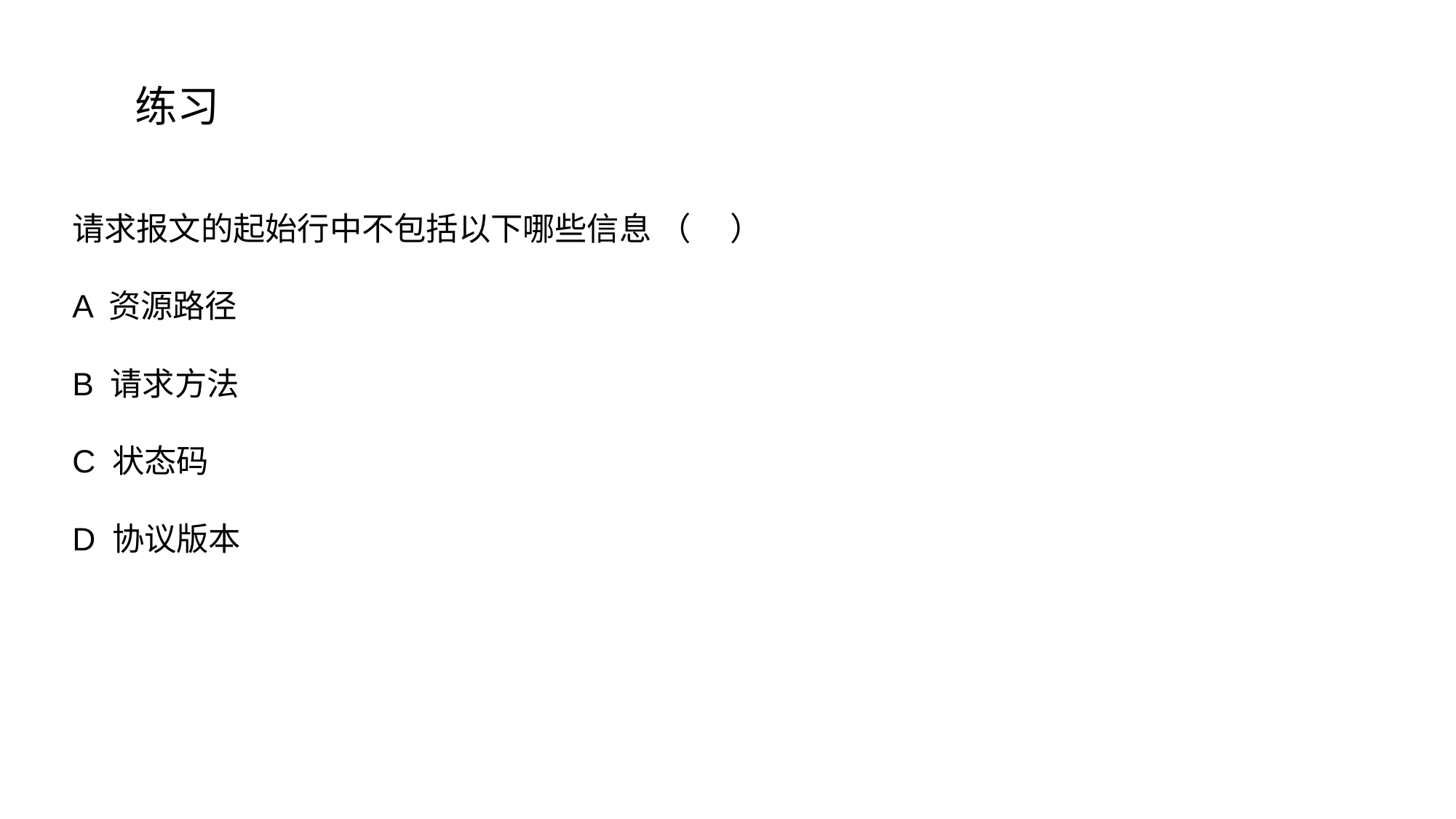

练习
请求报文的起始行中不包括以下哪些信息 （C）

A 资源路径

B 请求方法

C 状态码

D 协议版本